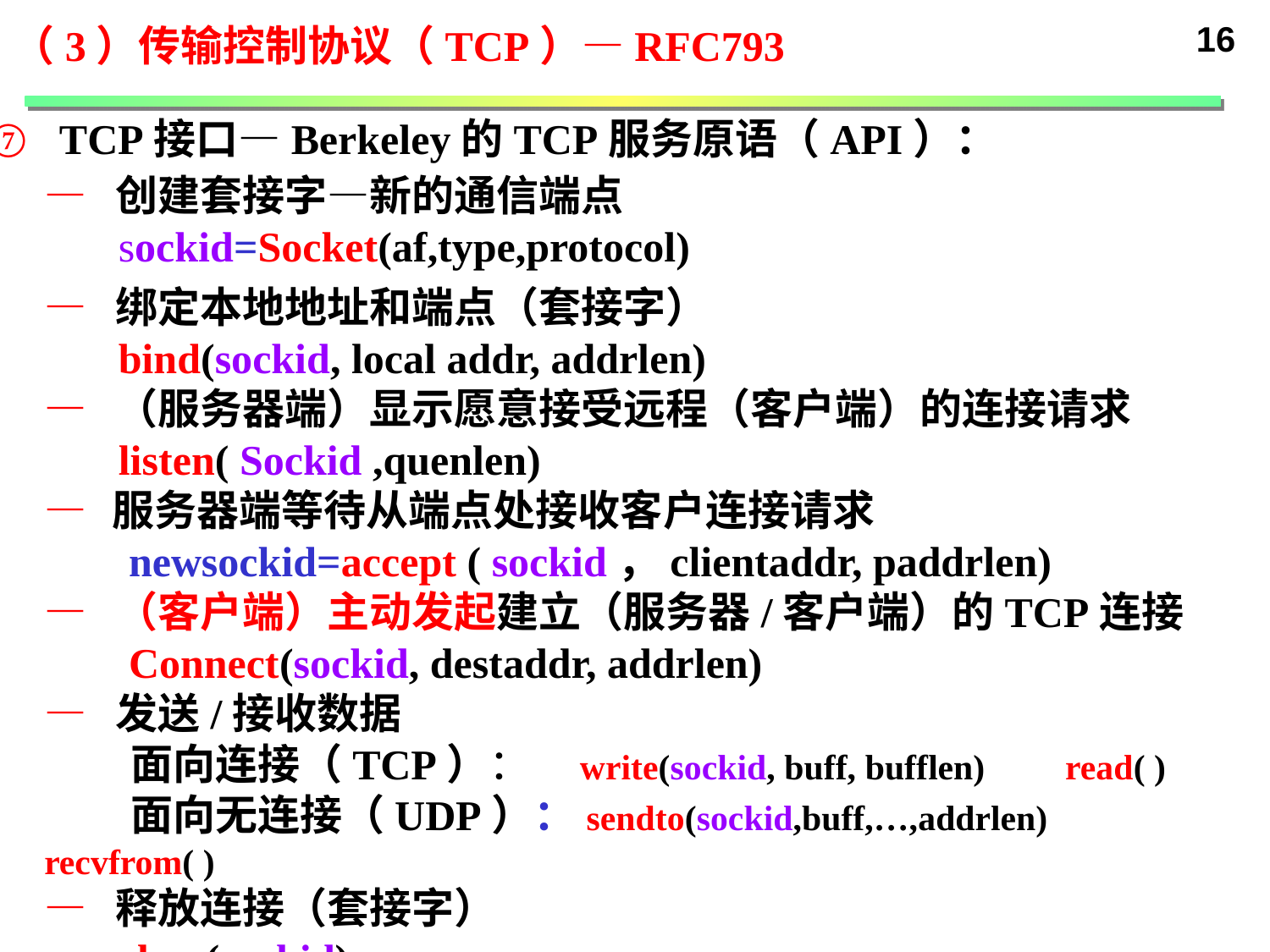

16
（3）传输控制协议（TCP）—RFC793

⑦   TCP接口—Berkeley的TCP服务原语（API）：
—  创建套接字—新的通信端点
       sockid=Socket(af,type,protocol)
—  绑定本地地址和端点（套接字）
       bind(sockid, local addr, addrlen)
—  （服务器端）显示愿意接受远程（客户端）的连接请求
       listen( Sockid ,quenlen)
—  服务器端等待从端点处接收客户连接请求
        newsockid=accept ( sockid，clientaddr, paddrlen)
—  （客户端）主动发起建立（服务器/客户端）的TCP连接
        Connect(sockid, destaddr, addrlen)
—  发送/接收数据
        面向连接（TCP）：    write(sockid, buff, bufflen)         read( )
        面向无连接（UDP）：sendto(sockid,buff,…,addrlen)   recvfrom( )
—  释放连接（套接字）
       close(sockid)